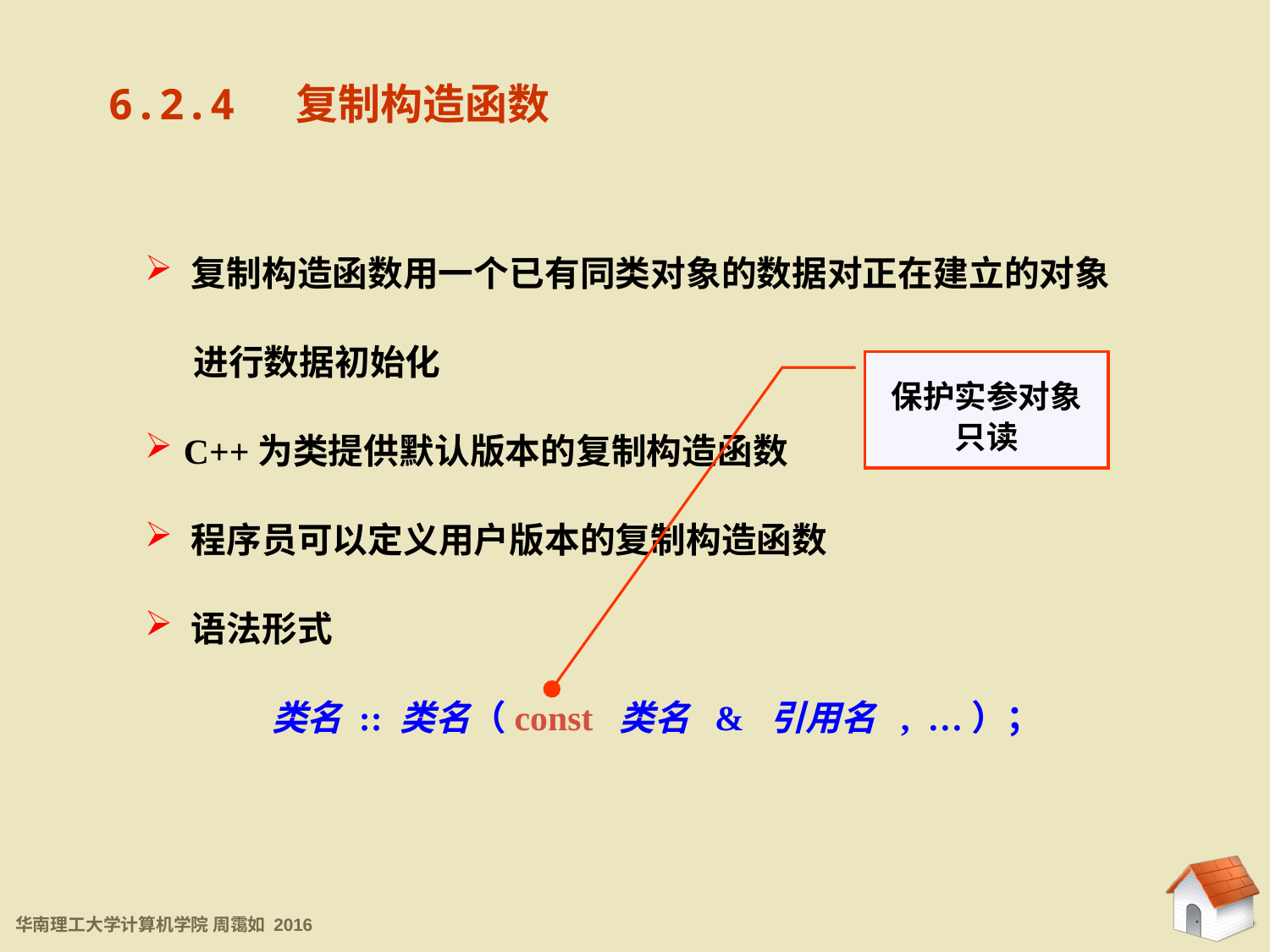

6.2.4  复制构造函数
6.2.4  复制构造函数
 复制构造函数用一个已有同类对象的数据对正在建立的对象
     进行数据初始化
 C++为类提供默认版本的复制构造函数
 程序员可以定义用户版本的复制构造函数
 语法形式
	类名 :: 类名（const  类名  &  引用名  ,  …）；
保护实参对象
只读